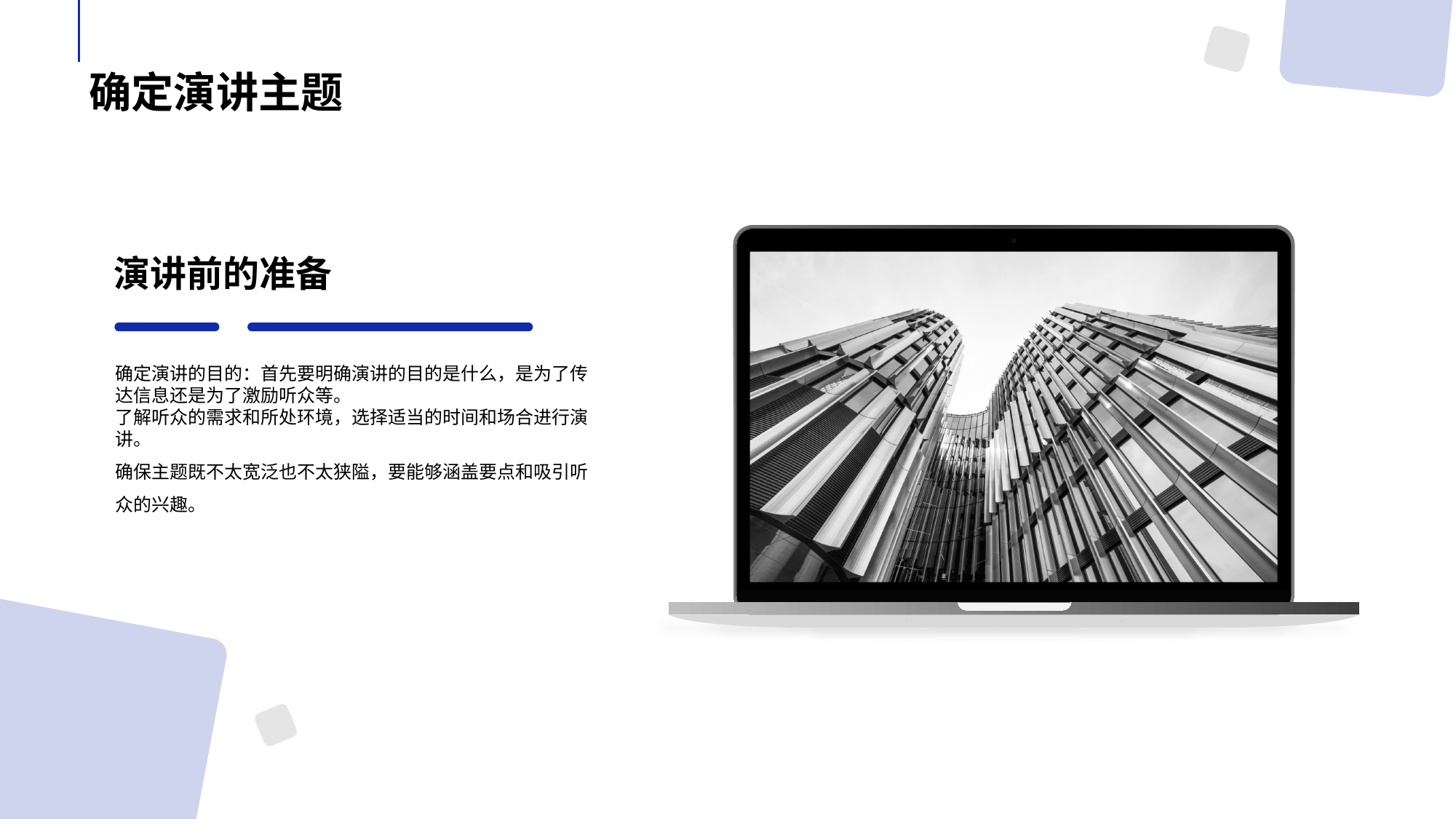

演讲前的准备
确定演讲的目的：首先要明确演讲的目的是什么，是为了传达信息还是为了激励听众等。
了解听众的需求和所处环境，选择适当的时间和场合进行演讲。
确保主题既不太宽泛也不太狭隘，要能够涵盖要点和吸引听众的兴趣。

确定演讲主题